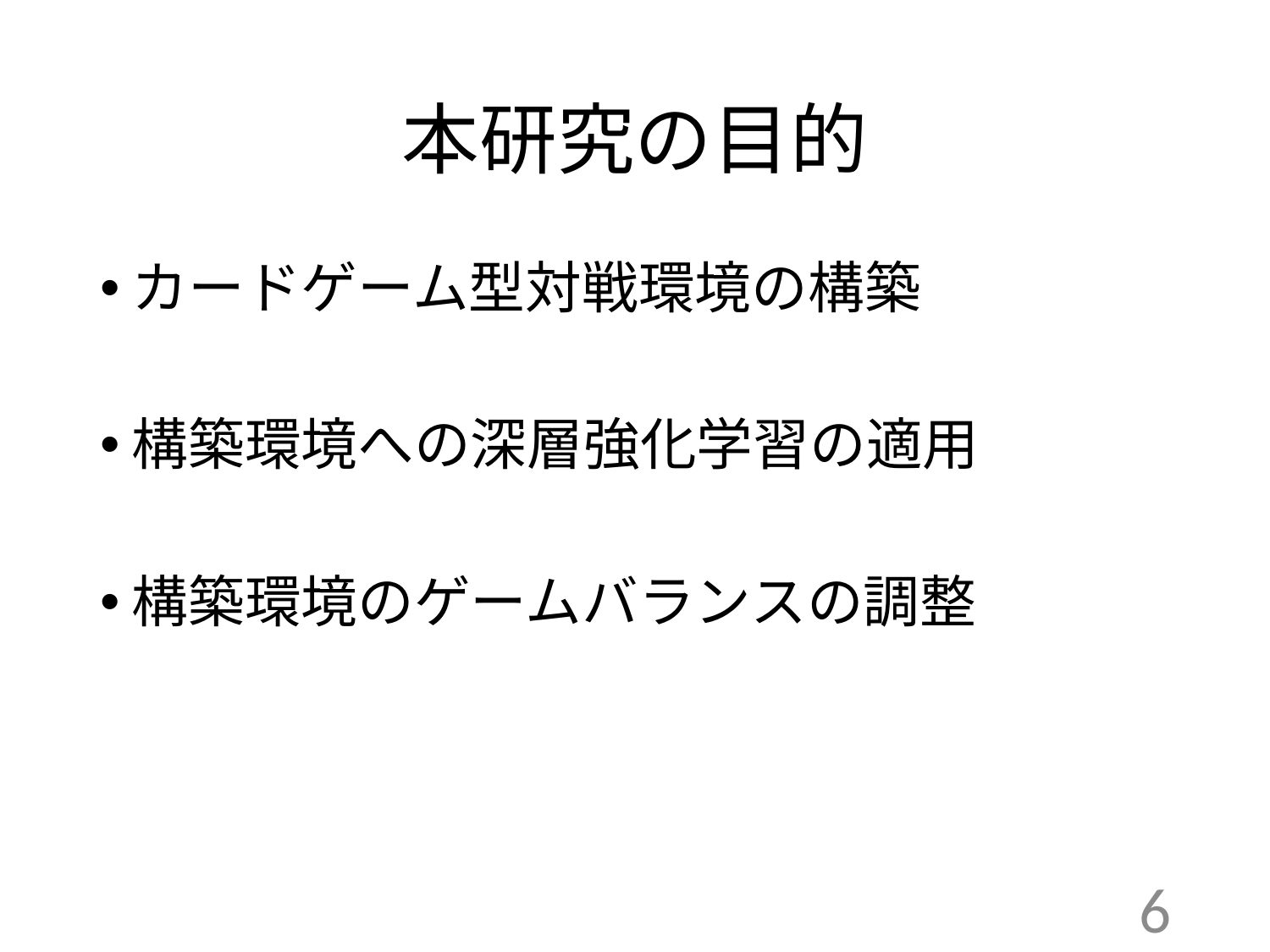

# 本研究の目的
カードゲーム型対戦環境の構築

構築環境への深層強化学習の適用

構築環境のゲームバランスの調整

6